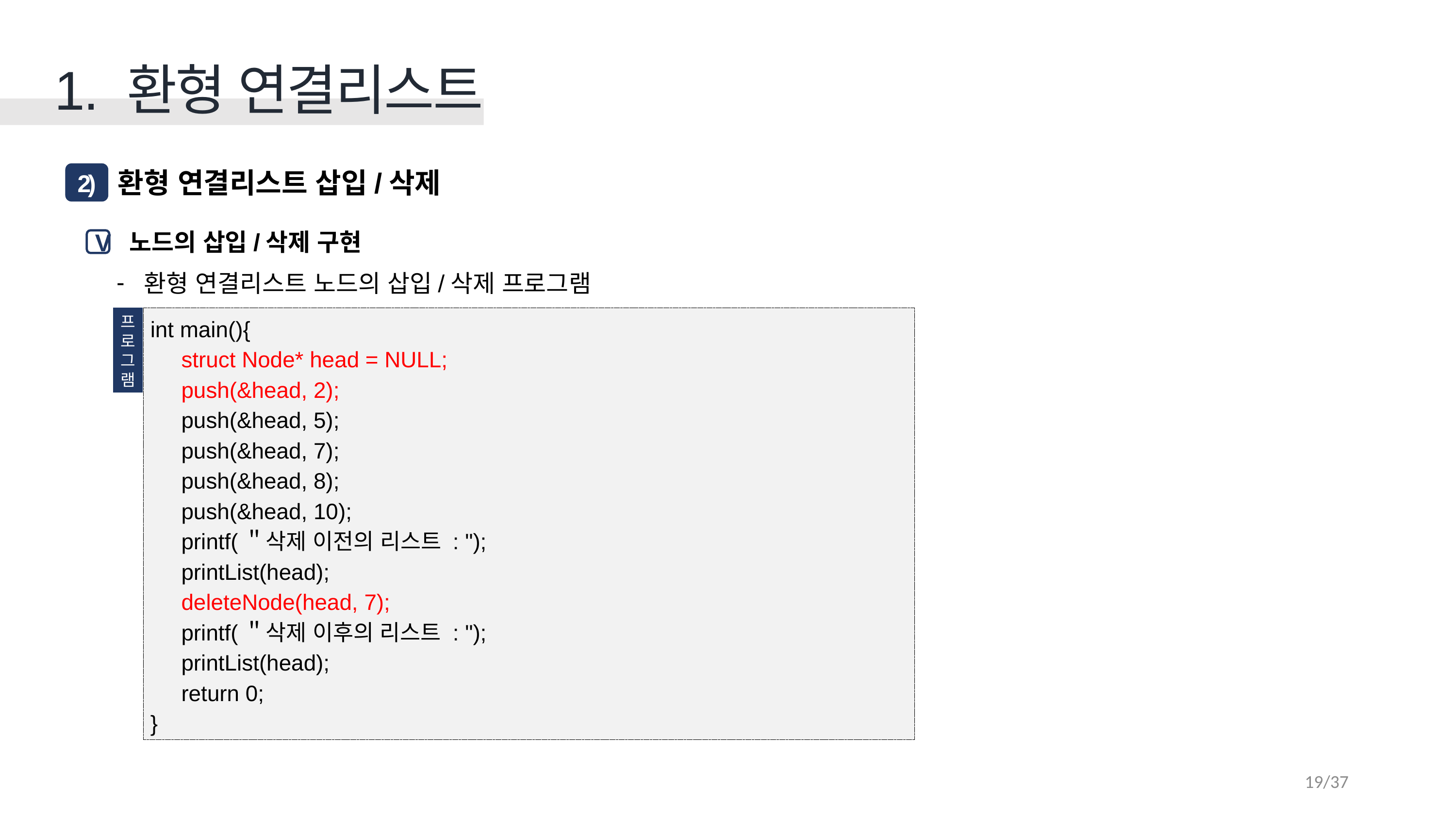

1. 환형 연결리스트

 환형 연결리스트 삽입/삭제
2)
 노드의 삽입/삭제 구현

환형 연결리스트 노드의 삽입/삭제 프로그램

V
프
로
그
램
int main(){
     struct Node* head = NULL;
     push(&head, 2);
     push(&head, 5);
     push(&head, 7);
     push(&head, 8);
     push(&head, 10);
     printf(＂삭제 이전의 리스트 : ");
     printList(head);
     deleteNode(head, 7);
     printf(＂삭제 이후의 리스트 : ");
     printList(head);
     return 0;
}
19/37